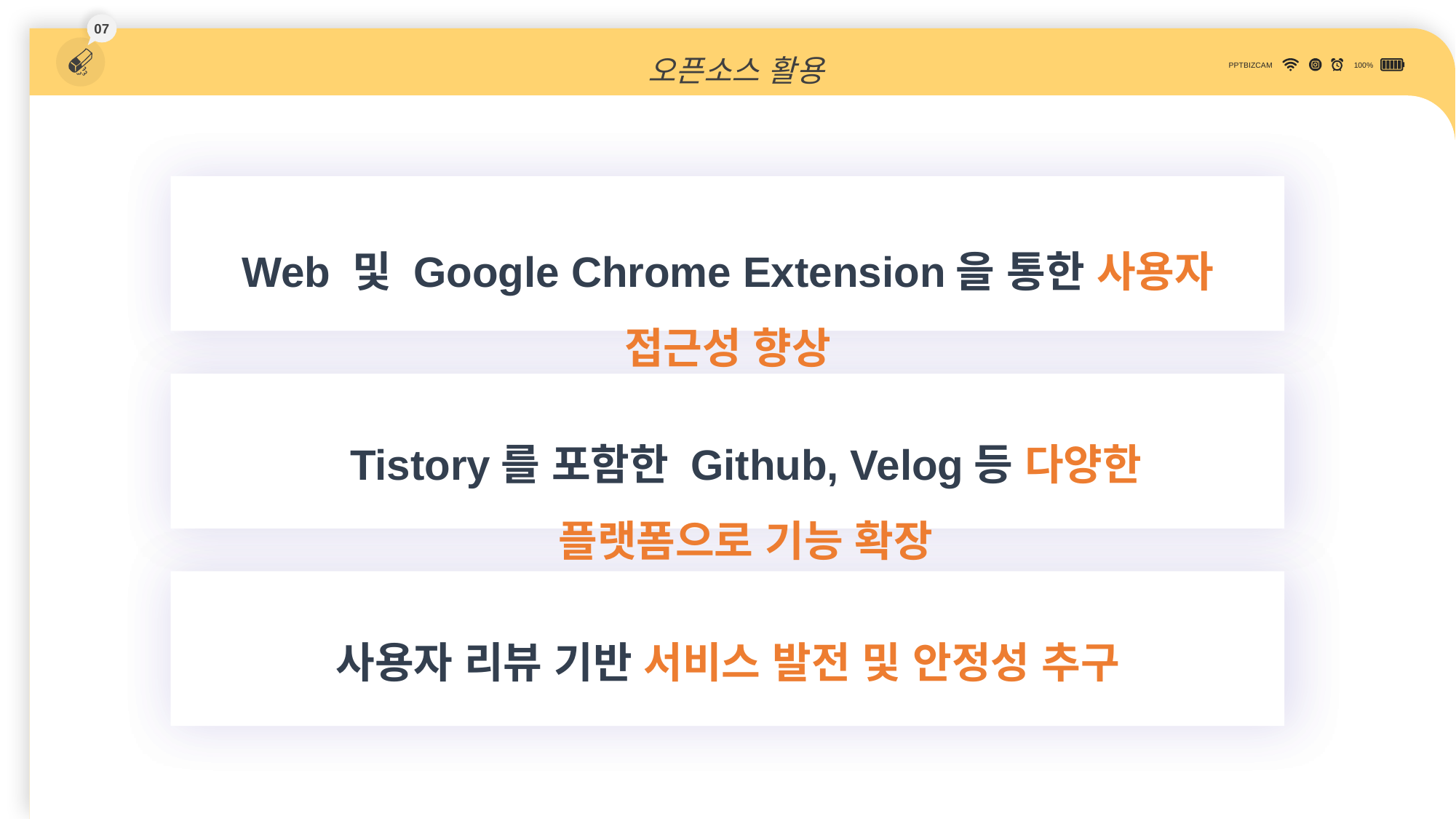

07
오픈소스 활용

PPTBIZCAM
100%

Web 및 Google Chrome Extension을 통한 사용자 접근성 향상

Tistory를 포함한 Github, Velog등 다양한 플랫폼으로 기능 확장

사용자 리뷰 기반 서비스 발전 및 안정성 추구